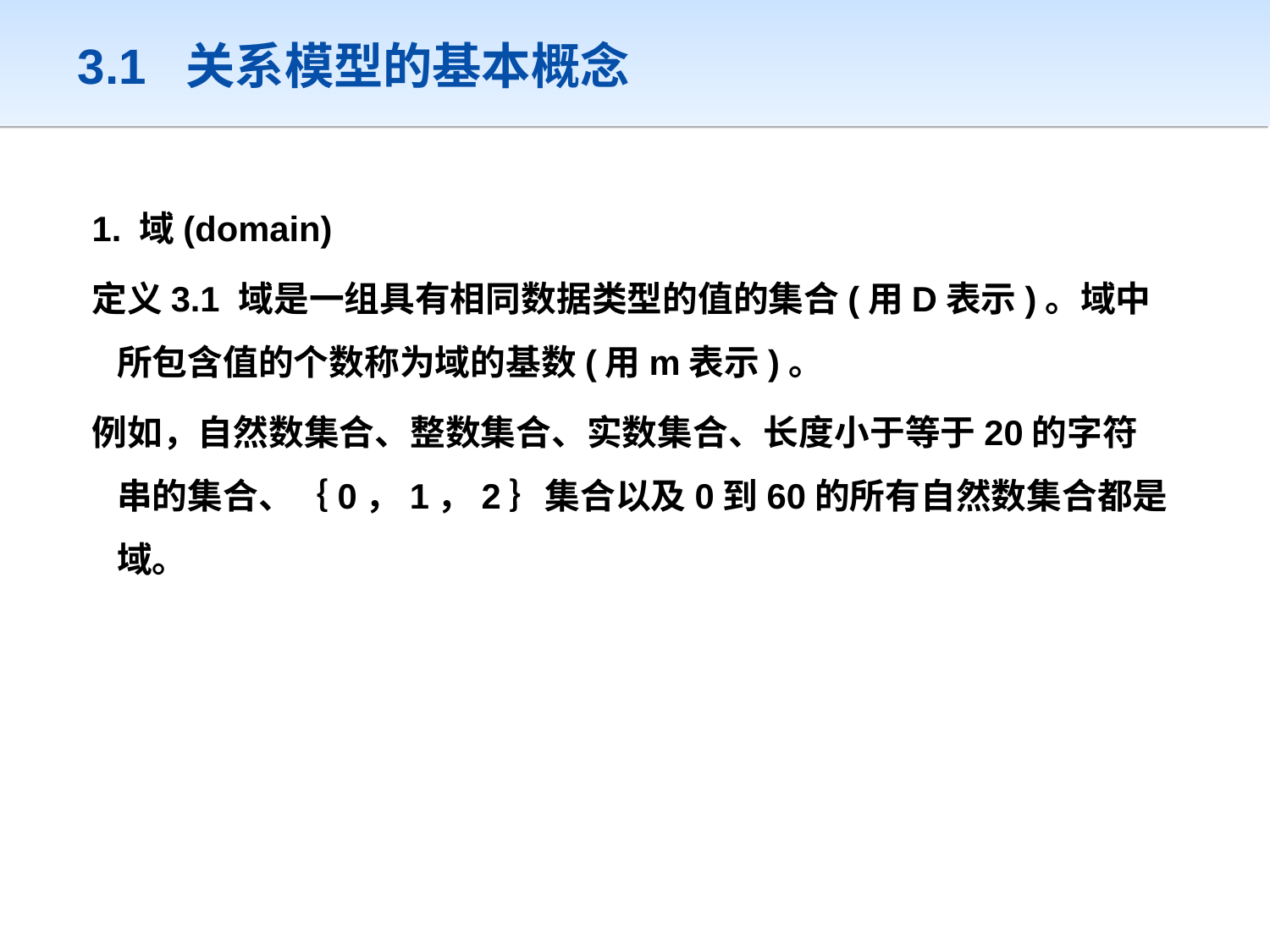

# 3.1  关系模型的基本概念
1. 域(domain)
定义3.1 域是一组具有相同数据类型的值的集合(用D表示)。域中所包含值的个数称为域的基数(用m表示)。
例如，自然数集合、整数集合、实数集合、长度小于等于20的字符串的集合、｛0，1，2｝集合以及0到60的所有自然数集合都是域。